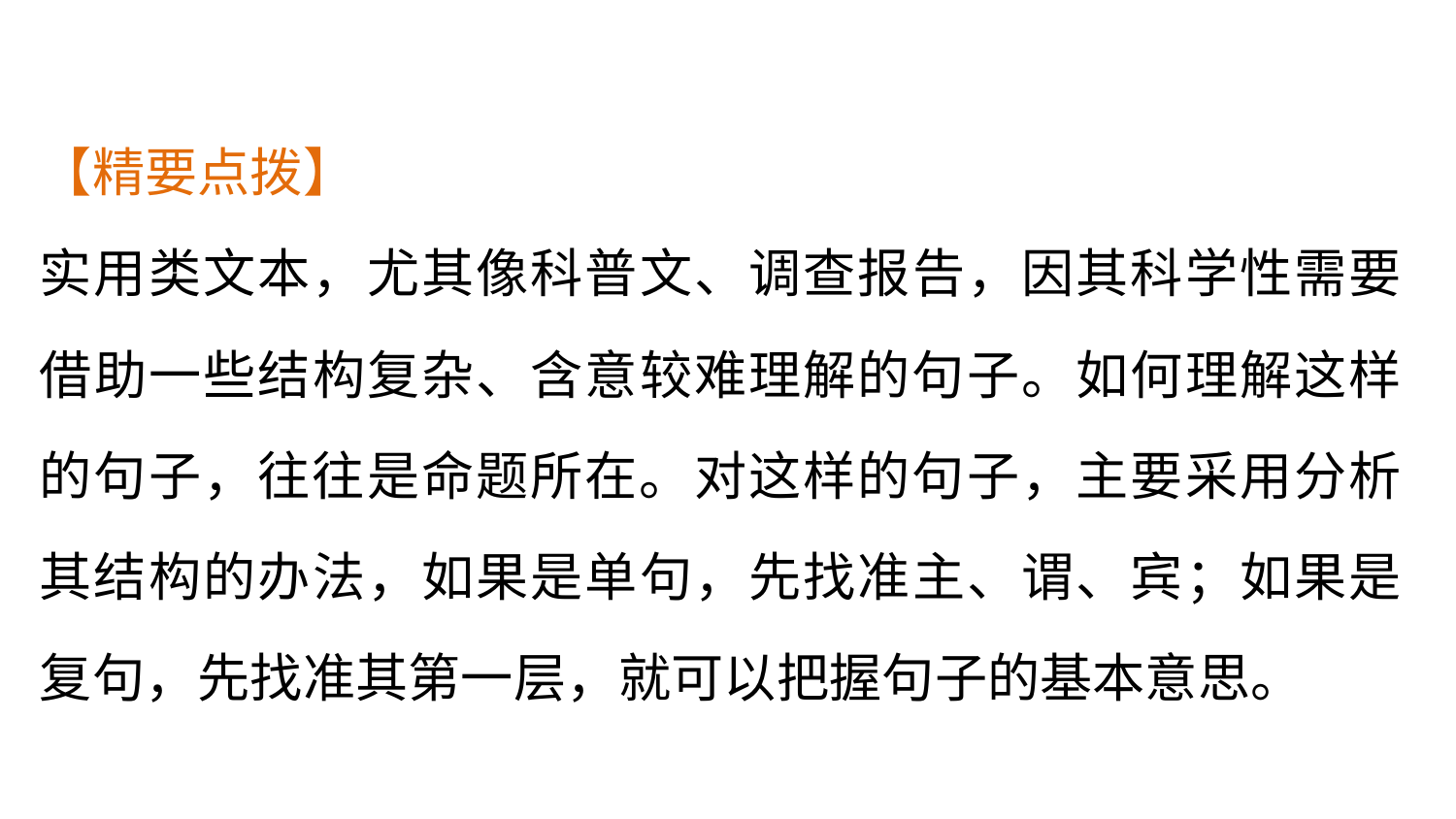

【精要点拨】
实用类文本，尤其像科普文、调查报告，因其科学性需要借助一些结构复杂、含意较难理解的句子。如何理解这样的句子，往往是命题所在。对这样的句子，主要采用分析其结构的办法，如果是单句，先找准主、谓、宾；如果是复句，先找准其第一层，就可以把握句子的基本意思。